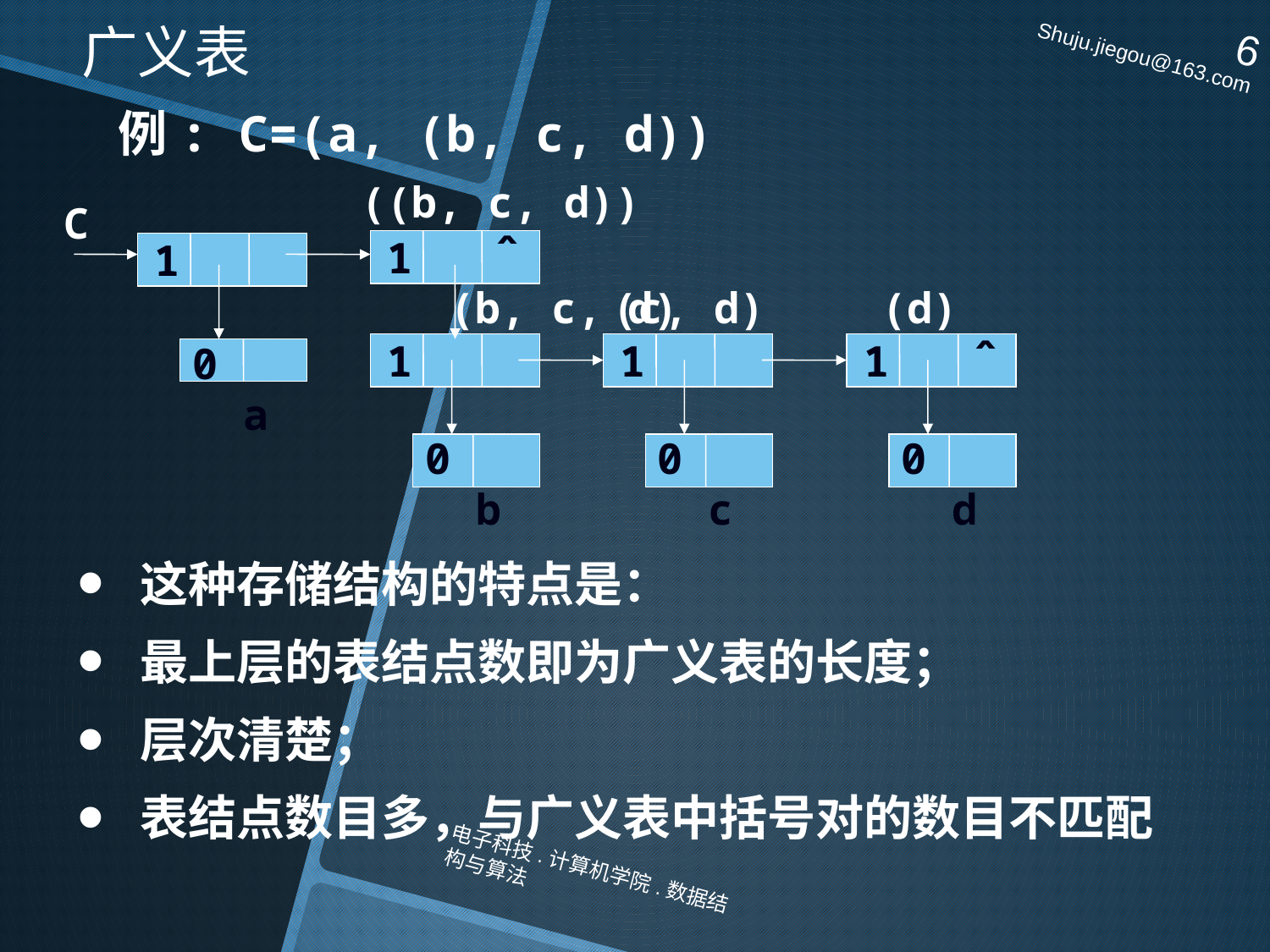

# 广义表
6
Shuju.jiegou@163.com
例: C=(a, (b, c, d))
((b, c, d))
C

1

＾
1

0     a
(b, c, d)
(c, d)
(d)
1

1

1

＾

0     b

0     c

0     d

这种存储结构的特点是：
最上层的表结点数即为广义表的长度；
层次清楚；
表结点数目多，与广义表中括号对的数目不匹配
电子科技.计算机学院.数据结构与算法